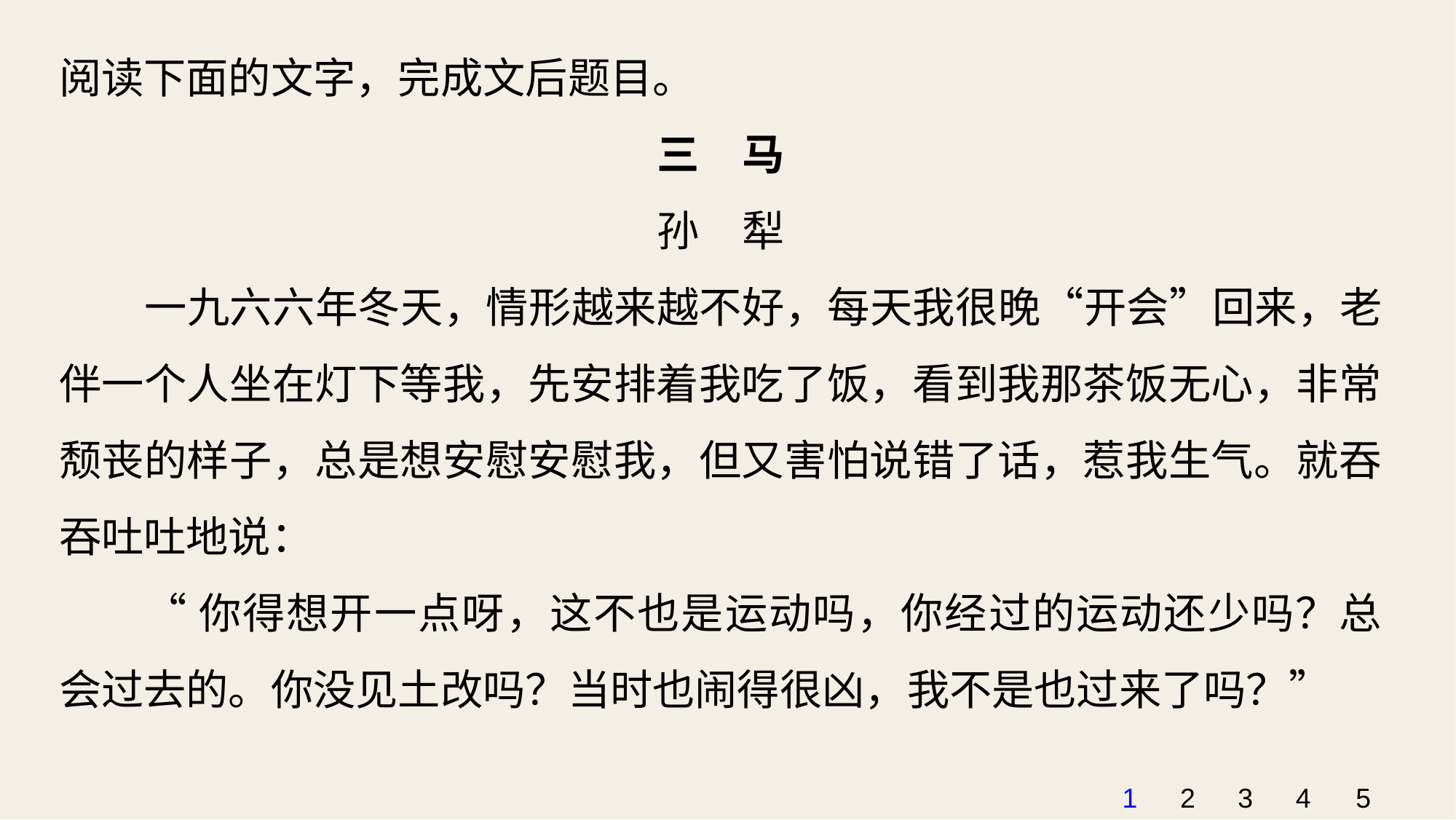

阅读下面的文字，完成文后题目。
三　马
孙　犁
一九六六年冬天，情形越来越不好，每天我很晚“开会”回来，老伴一个人坐在灯下等我，先安排着我吃了饭，看到我那茶饭无心，非常颓丧的样子，总是想安慰安慰我，但又害怕说错了话，惹我生气。就吞吞吐吐地说：
“你得想开一点呀，这不也是运动吗，你经过的运动还少吗？总会过去的。你没见土改吗？当时也闹得很凶，我不是也过来了吗？”
1
2
3
4
5